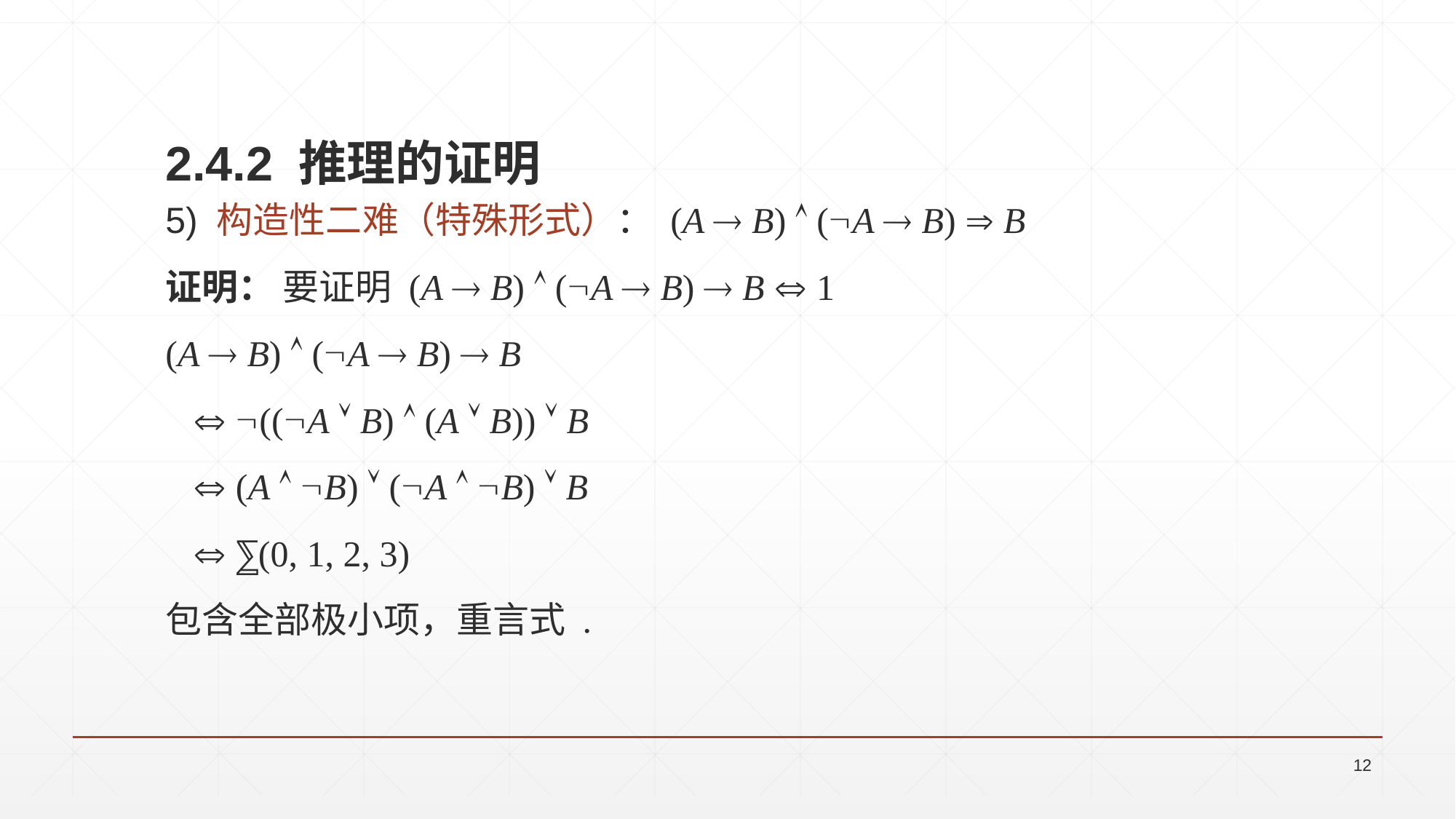

2.4.2 推理的证明
5) 构造性二难（特殊形式）： (A → B) ∧ (¬A → B) ⇒ B
证明： 要证明 (A → B) ∧ (¬A → B) → B ⇔ 1
(A → B) ∧ (¬A → B) → B
	⇔ ¬((¬A ∨ B) ∧ (A ∨ B)) ∨ B
	⇔ (A ∧ ¬B) ∨ (¬A ∧ ¬B) ∨ B
	⇔ ⅀(0, 1, 2, 3)
包含全部极小项，重言式 .
12